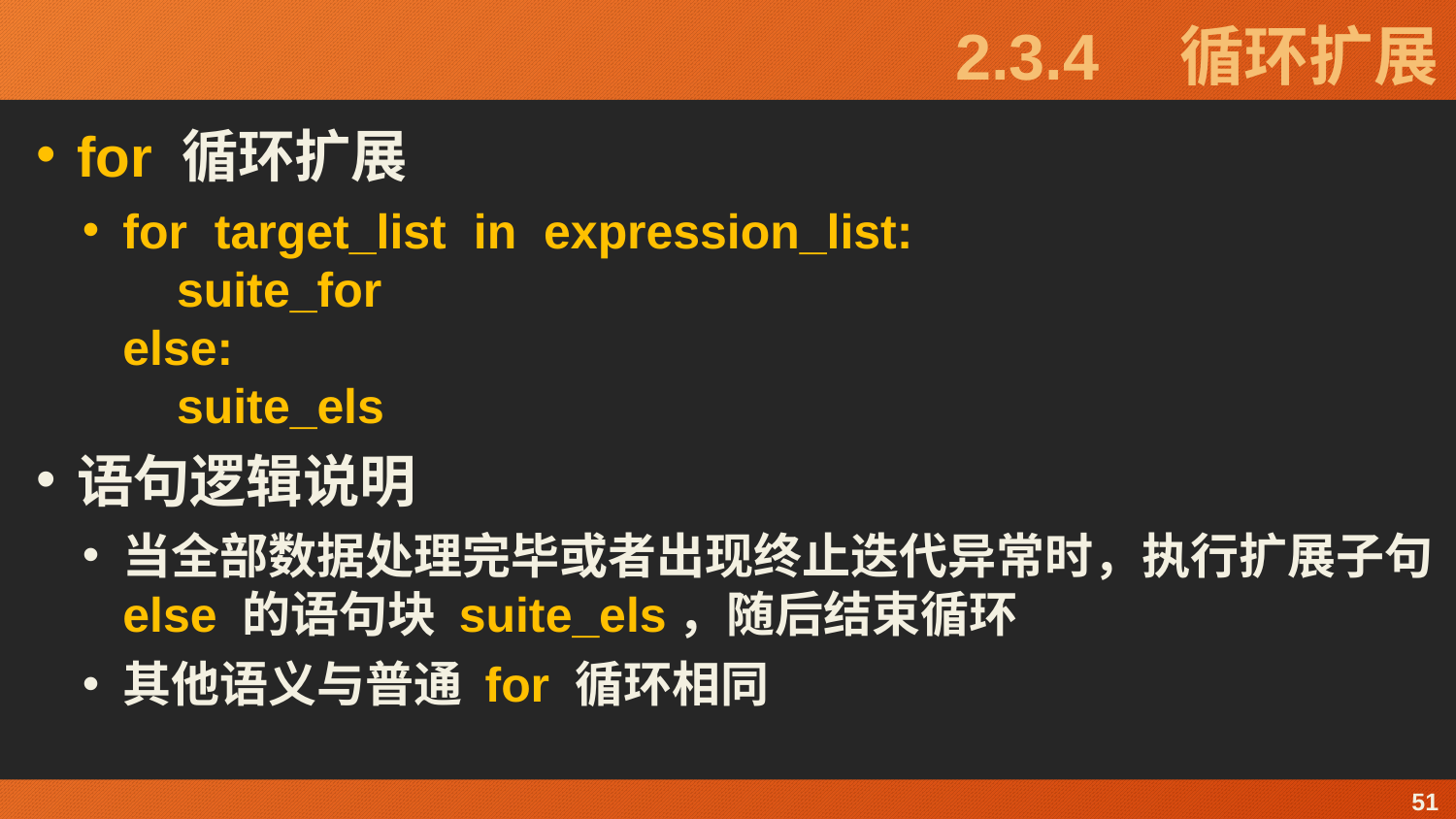

# 2.3.4　循环扩展
for 循环扩展
for  target_list  in  expression_list:
    suite_for
else:
    suite_els
语句逻辑说明
当全部数据处理完毕或者出现终止迭代异常时，执行扩展子句 else 的语句块 suite_els，随后结束循环
其他语义与普通 for 循环相同
51